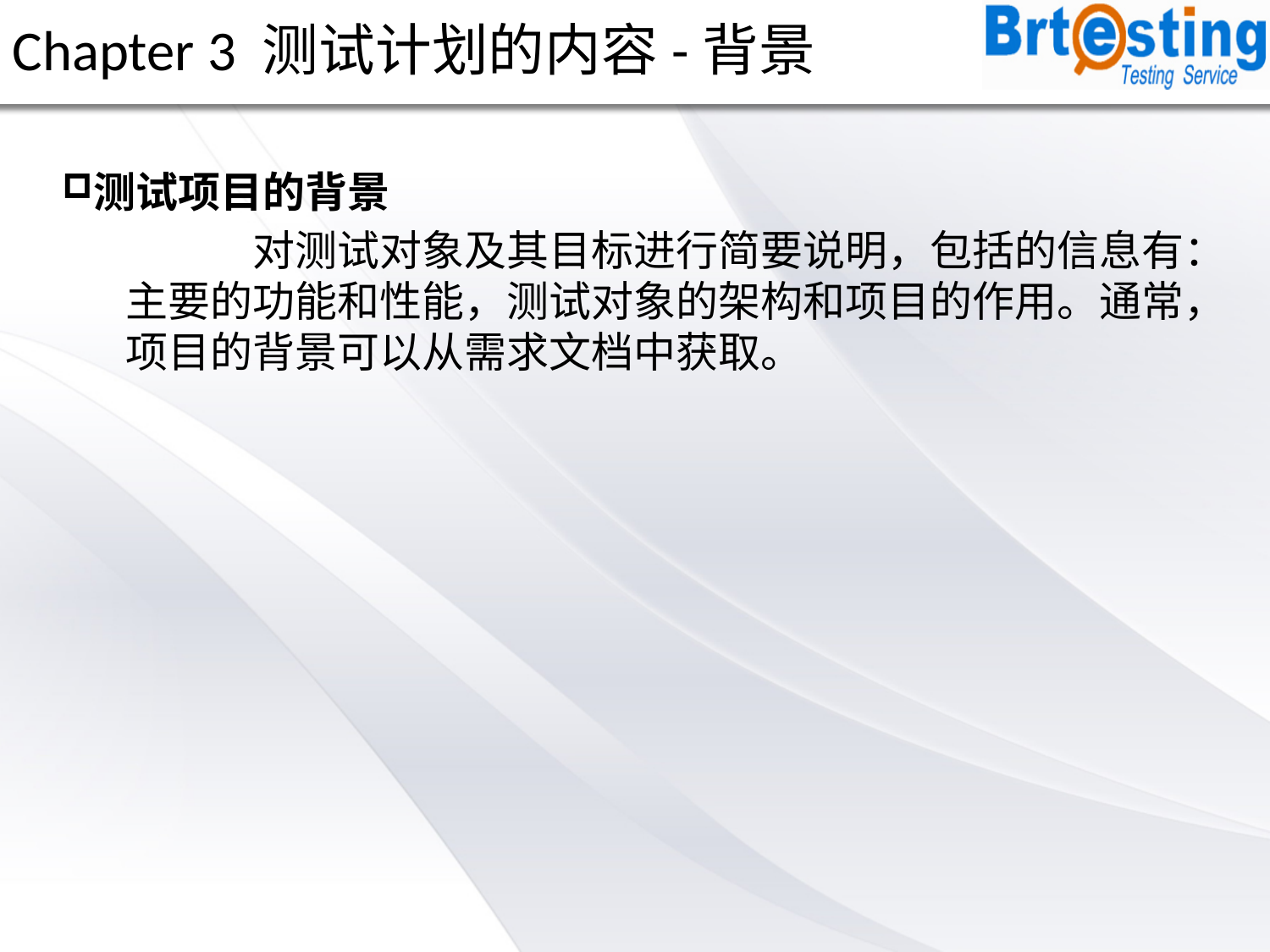

# Chapter 3 测试计划的内容-背景
测试项目的背景
	对测试对象及其目标进行简要说明，包括的信息有：主要的功能和性能，测试对象的架构和项目的作用。通常，项目的背景可以从需求文档中获取。